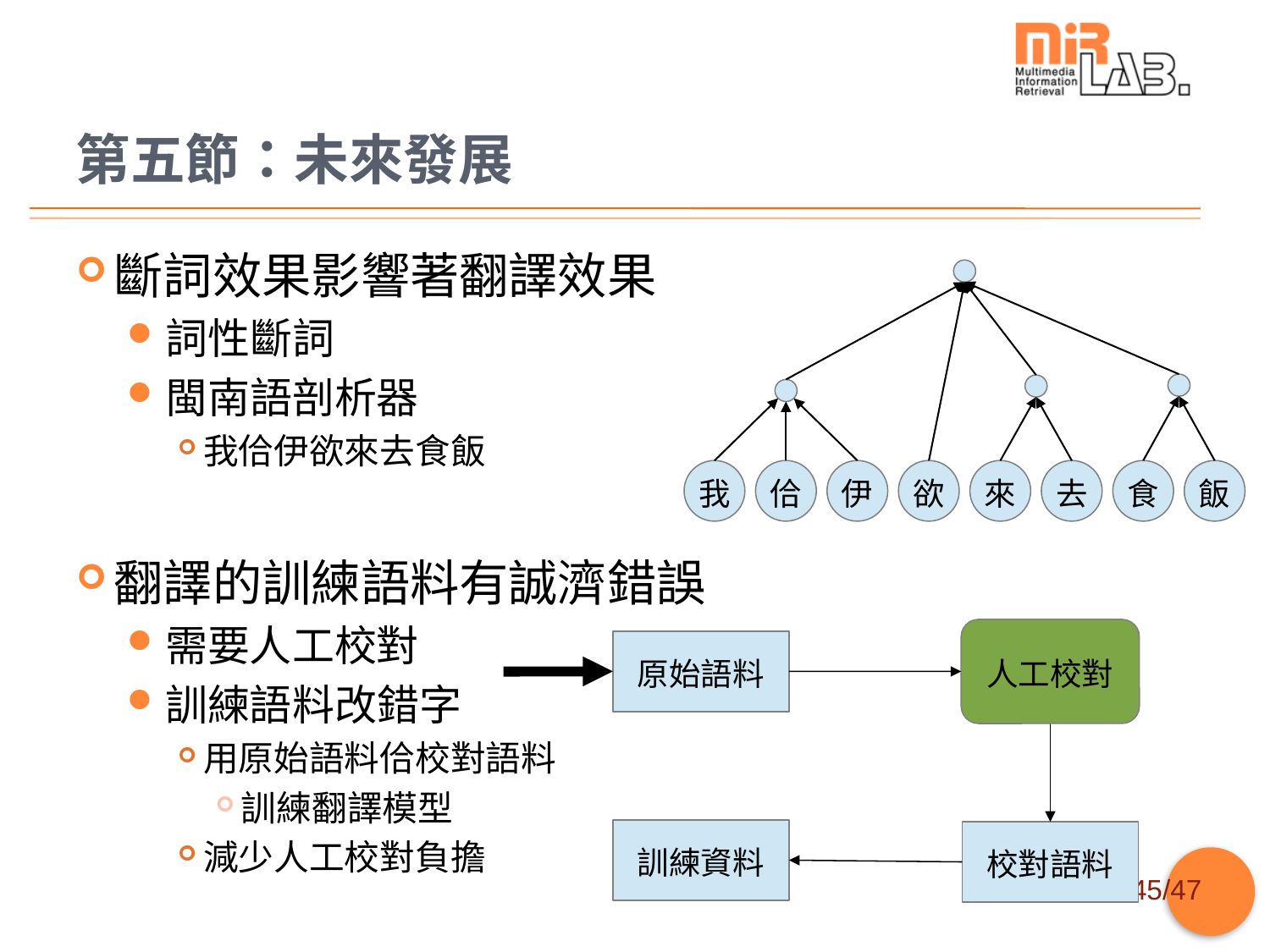

# 第五節：未來發展
斷詞效果影響著翻譯效果
詞性斷詞
閩南語剖析器
我佮伊欲來去食飯

翻譯的訓練語料有誠濟錯誤
需要人工校對
訓練語料改錯字
用原始語料佮校對語料
訓練翻譯模型
減少人工校對負擔

我
佮
伊
欲
來
去
食
飯
人工校對
原始語料
訓練資料
校對語料